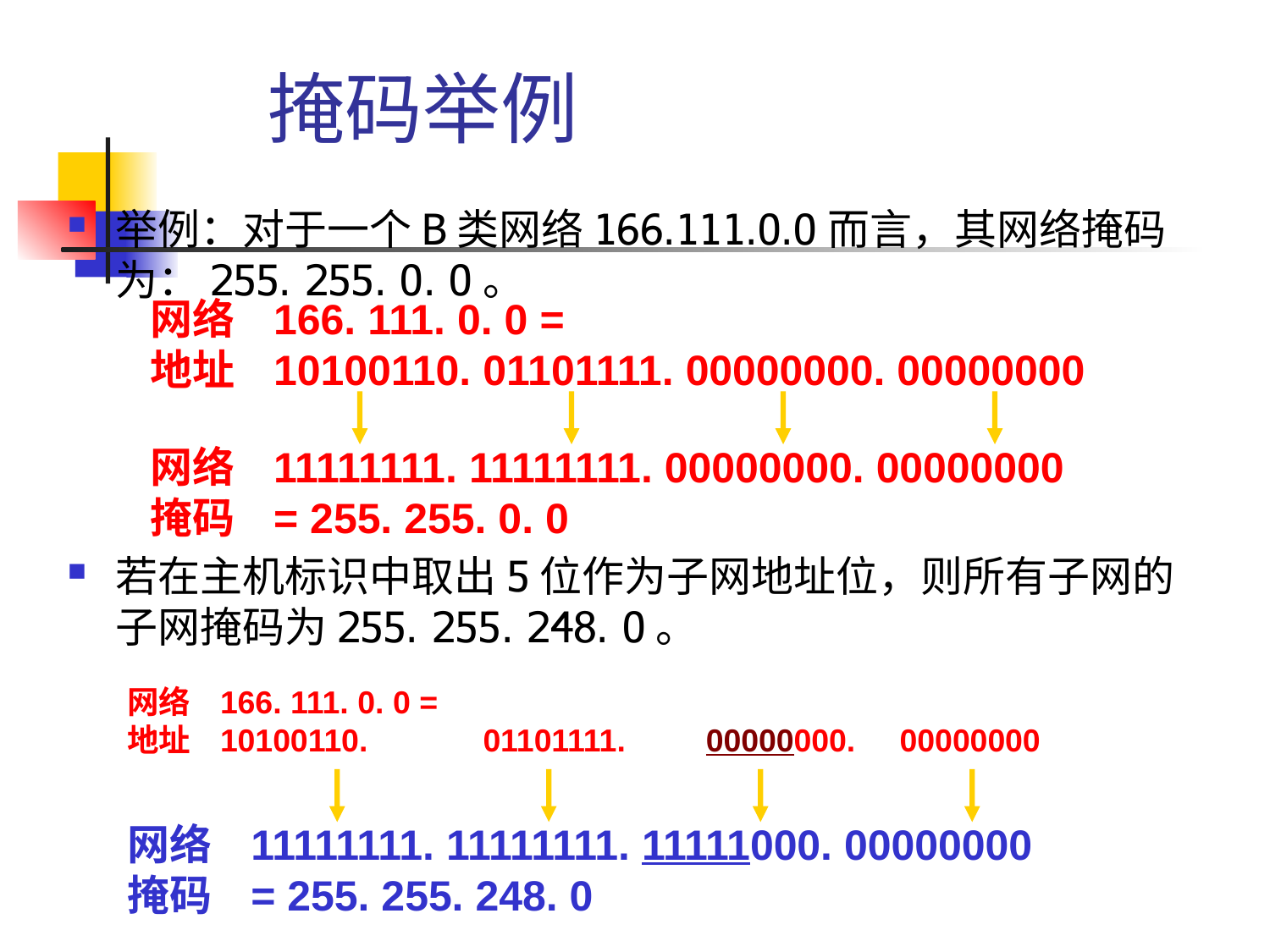

# 掩码举例
举例：对于一个B类网络166.111.0.0而言，其网络掩码为：255. 255. 0. 0。

若在主机标识中取出5位作为子网地址位，则所有子网的子网掩码为255. 255. 248. 0。

网络   166. 111. 0. 0 =
地址   10100110. 01101111. 00000000. 00000000

网络   11111111. 11111111. 00000000. 00000000
掩码   = 255. 255. 0. 0
网络   166. 111. 0. 0 =
地址   10100110.             01101111.         00000000.     00000000

网络   11111111. 11111111. 11111000. 00000000
掩码   = 255. 255. 248. 0